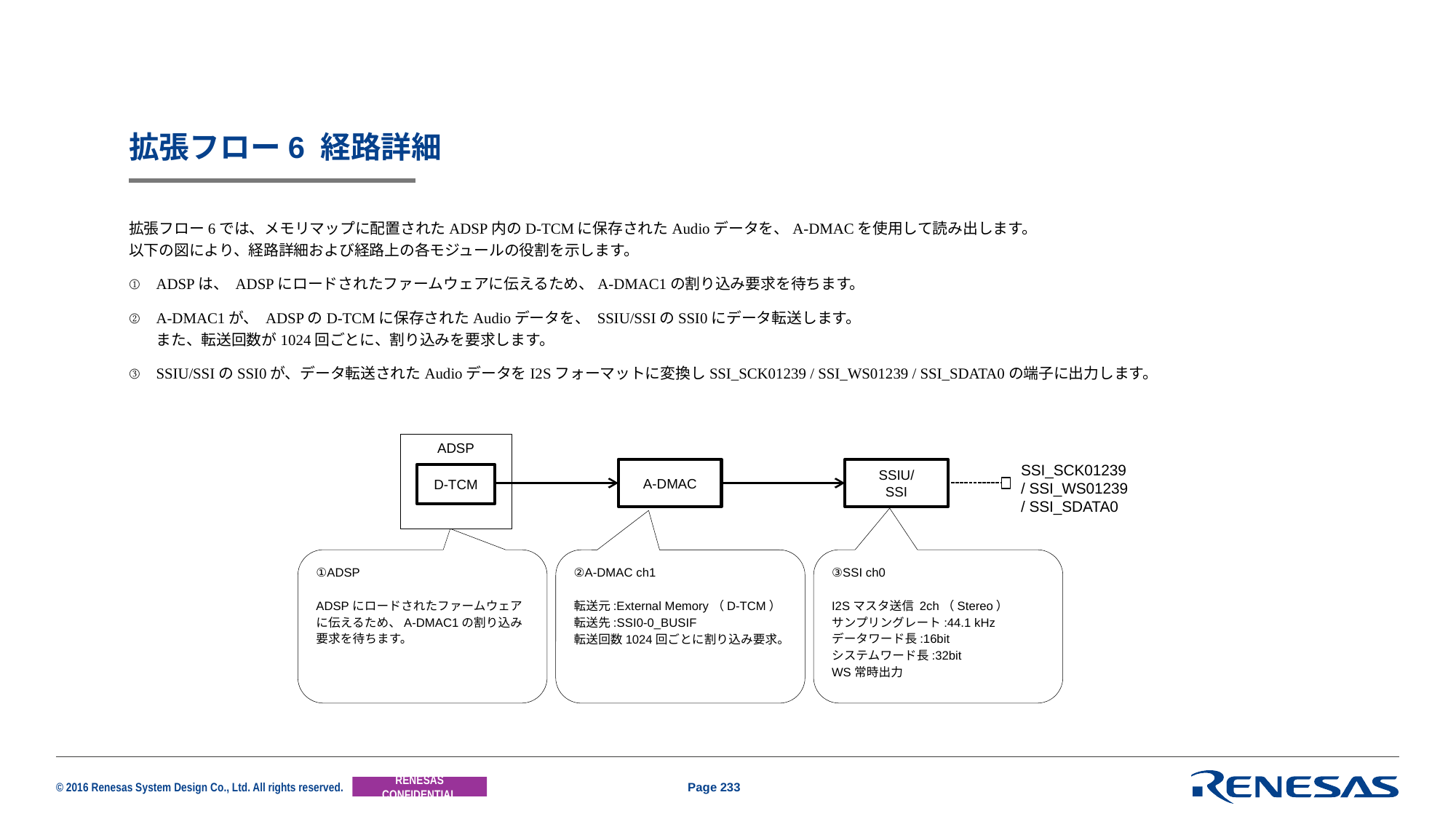

# 拡張フロー6 経路詳細
拡張フロー6では、メモリマップに配置されたADSP内のD-TCMに保存されたAudioデータを、A-DMACを使用して読み出します。
以下の図により、経路詳細および経路上の各モジュールの役割を示します。
ADSPは、 ADSPにロードされたファームウェアに伝えるため、A-DMAC1の割り込み要求を待ちます。
A-DMAC1が、 ADSPのD-TCMに保存されたAudioデータを、 SSIU/SSIのSSI0にデータ転送します。
また、転送回数が1024回ごとに、割り込みを要求します。
SSIU/SSIのSSI0が、データ転送されたAudioデータをI2Sフォーマットに変換しSSI_SCK01239 / SSI_WS01239 / SSI_SDATA0の端子に出力します。
ADSP
SSI_SCK01239
/ SSI_WS01239
/ SSI_SDATA0
A-DMAC
SSIU/
SSI
D-TCM

①ADSP

ADSPにロードされたファームウェアに伝えるため、A-DMAC1の割り込み要求を待ちます。

③SSI ch0

I2Sマスタ送信 2ch（Stereo）
サンプリングレート:44.1 kHz
データワード長:16bit
システムワード長:32bit
WS常時出力

②A-DMAC ch1

転送元:External Memory（D-TCM）
転送先:SSI0-0_BUSIF
転送回数1024回ごとに割り込み要求。

Page 233